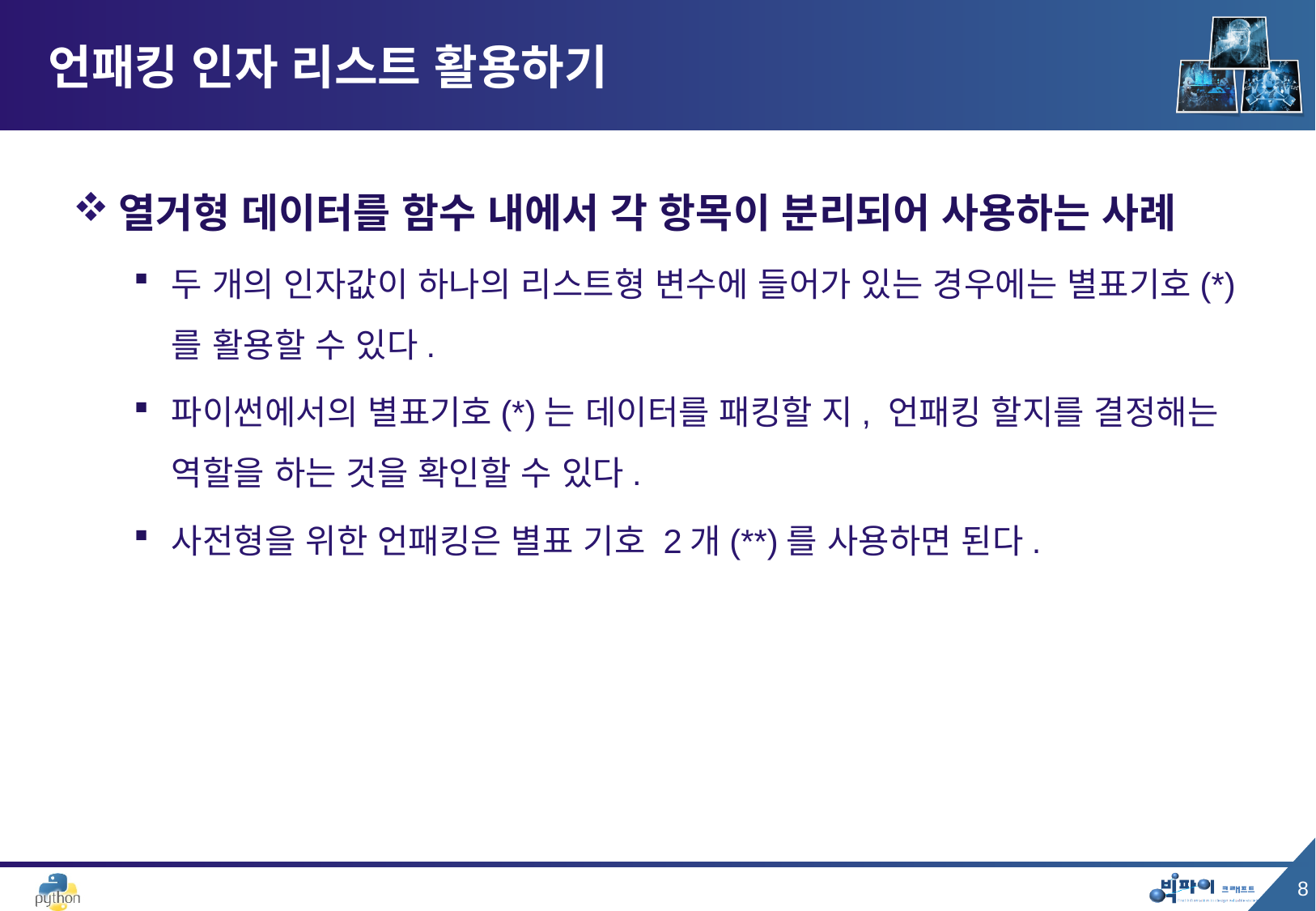

# 언패킹 인자 리스트 활용하기
열거형 데이터를 함수 내에서 각 항목이 분리되어 사용하는 사례
두 개의 인자값이 하나의 리스트형 변수에 들어가 있는 경우에는 별표기호(*)를 활용할 수 있다.
파이썬에서의 별표기호(*)는 데이터를 패킹할 지, 언패킹 할지를 결정해는 역할을 하는 것을 확인할 수 있다.
사전형을 위한 언패킹은 별표 기호 2개(**)를 사용하면 된다.